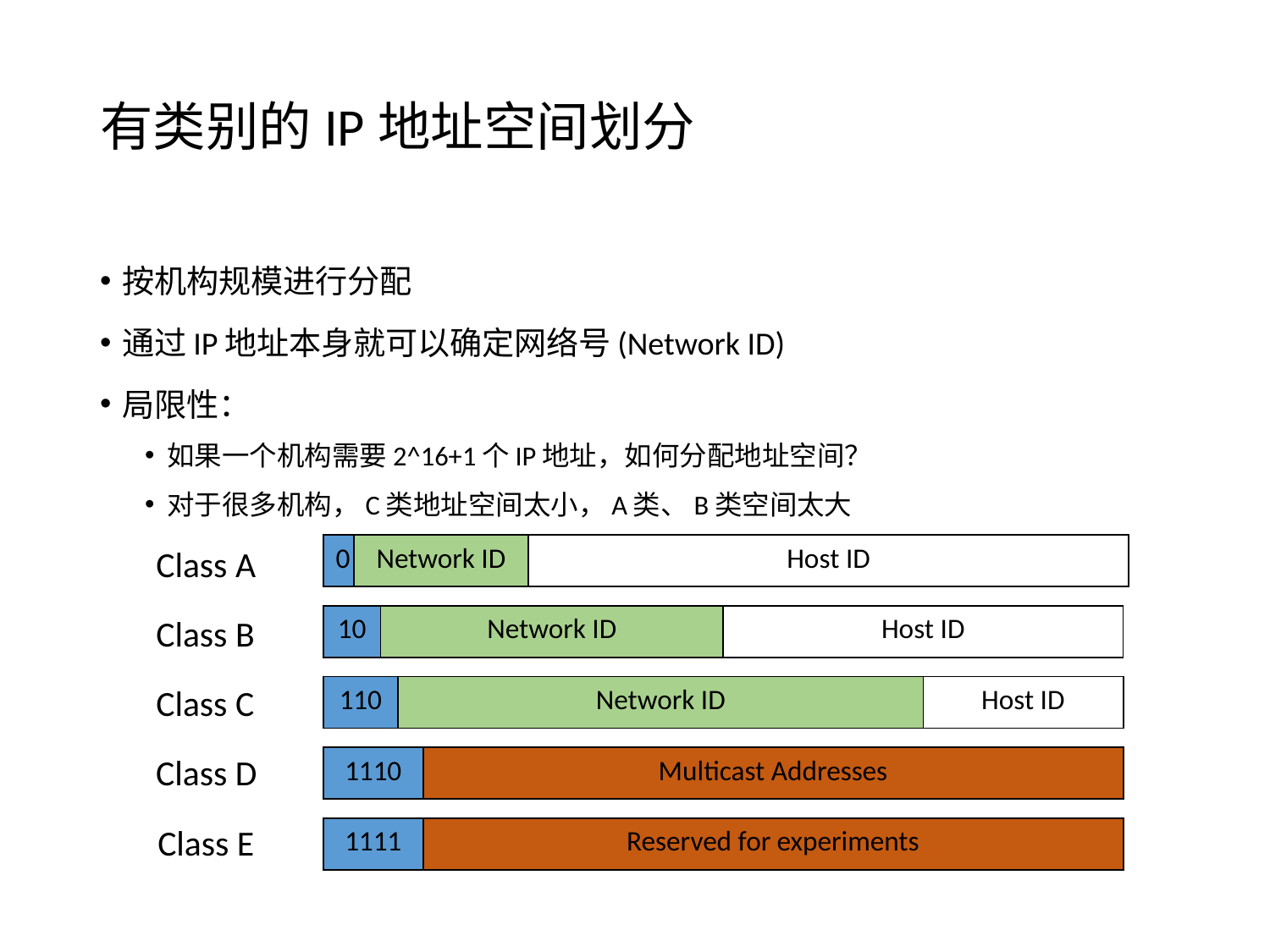

# 有类别的IP地址空间划分
按机构规模进行分配
通过IP地址本身就可以确定网络号(Network ID)
局限性：
如果一个机构需要2^16+1个IP地址，如何分配地址空间？
对于很多机构，C类地址空间太小，A类、B类空间太大

| 0 | Network ID | Host ID |
| --- | --- | --- |
Class A
Class B
| 10 | Network ID | Host ID |
| --- | --- | --- |
Class C
| 110 | Network ID | Host ID |
| --- | --- | --- |
Class D
| 1110 | Multicast Addresses |
| --- | --- |
Class E
| 1111 | Reserved for experiments |
| --- | --- |
16